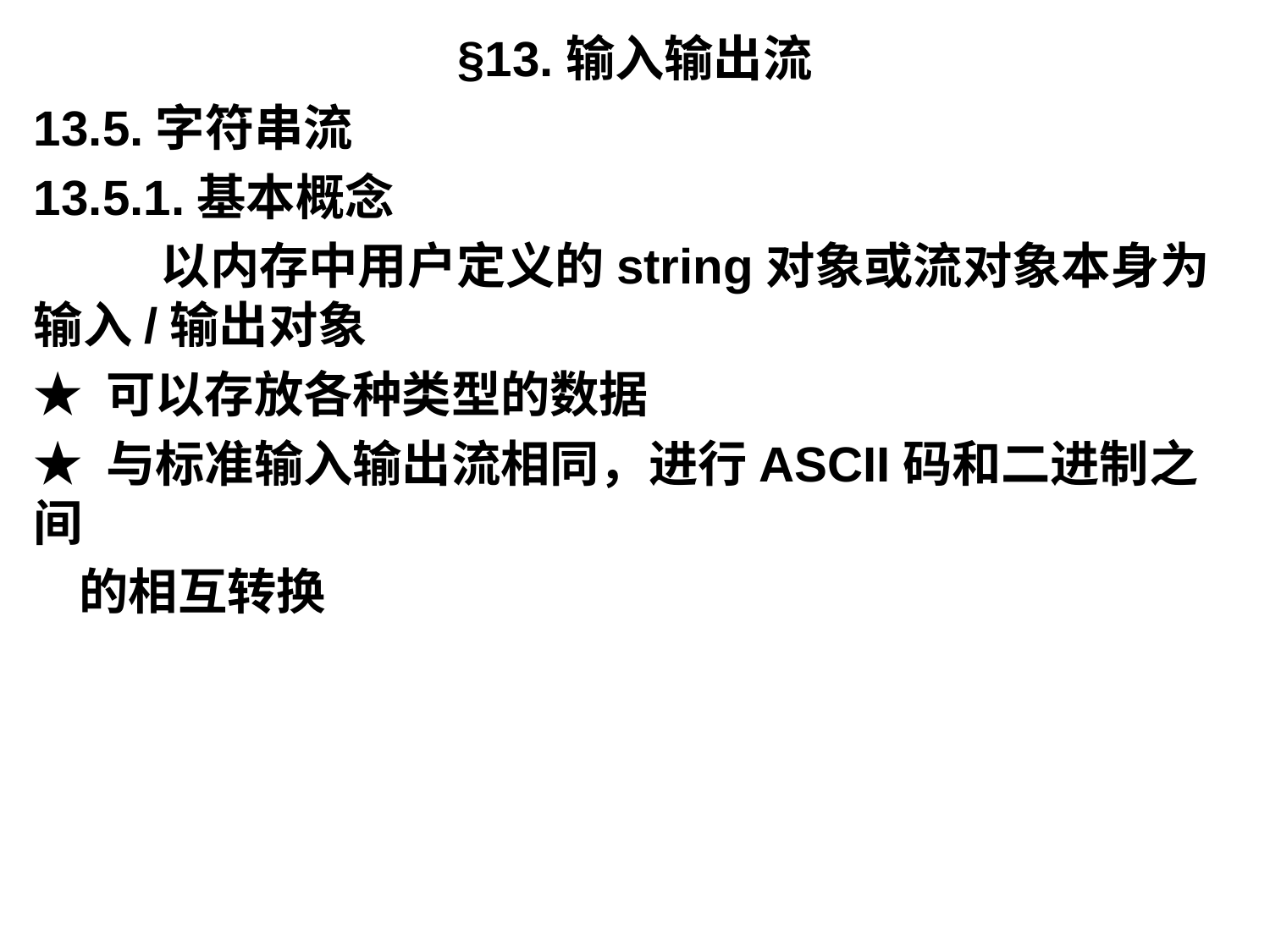

§13.输入输出流
13.5.字符串流
13.5.1.基本概念
	以内存中用户定义的string对象或流对象本身为输入/输出对象
★ 可以存放各种类型的数据
★ 与标准输入输出流相同，进行ASCII码和二进制之间
   的相互转换